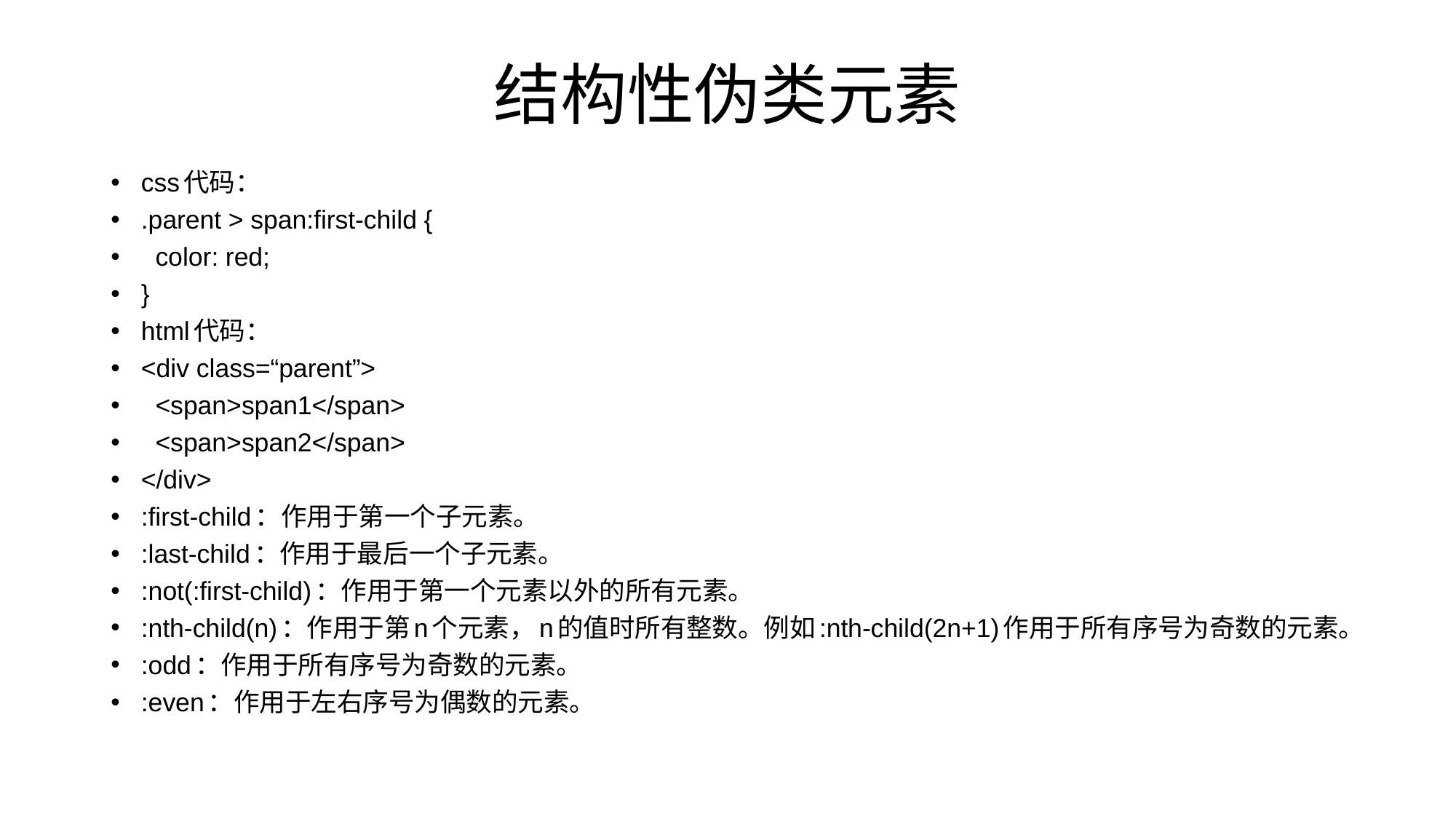

# 结构性伪类元素
css代码：
.parent > span:first-child {
  color: red;
}
html代码：
<div class=“parent”>
  <span>span1</span>
  <span>span2</span>
</div>
:first-child：作用于第一个子元素。
:last-child：作用于最后一个子元素。
:not(:first-child)：作用于第一个元素以外的所有元素。
:nth-child(n)：作用于第n个元素，n的值时所有整数。例如:nth-child(2n+1)作用于所有序号为奇数的元素。
:odd：作用于所有序号为奇数的元素。
:even：作用于左右序号为偶数的元素。